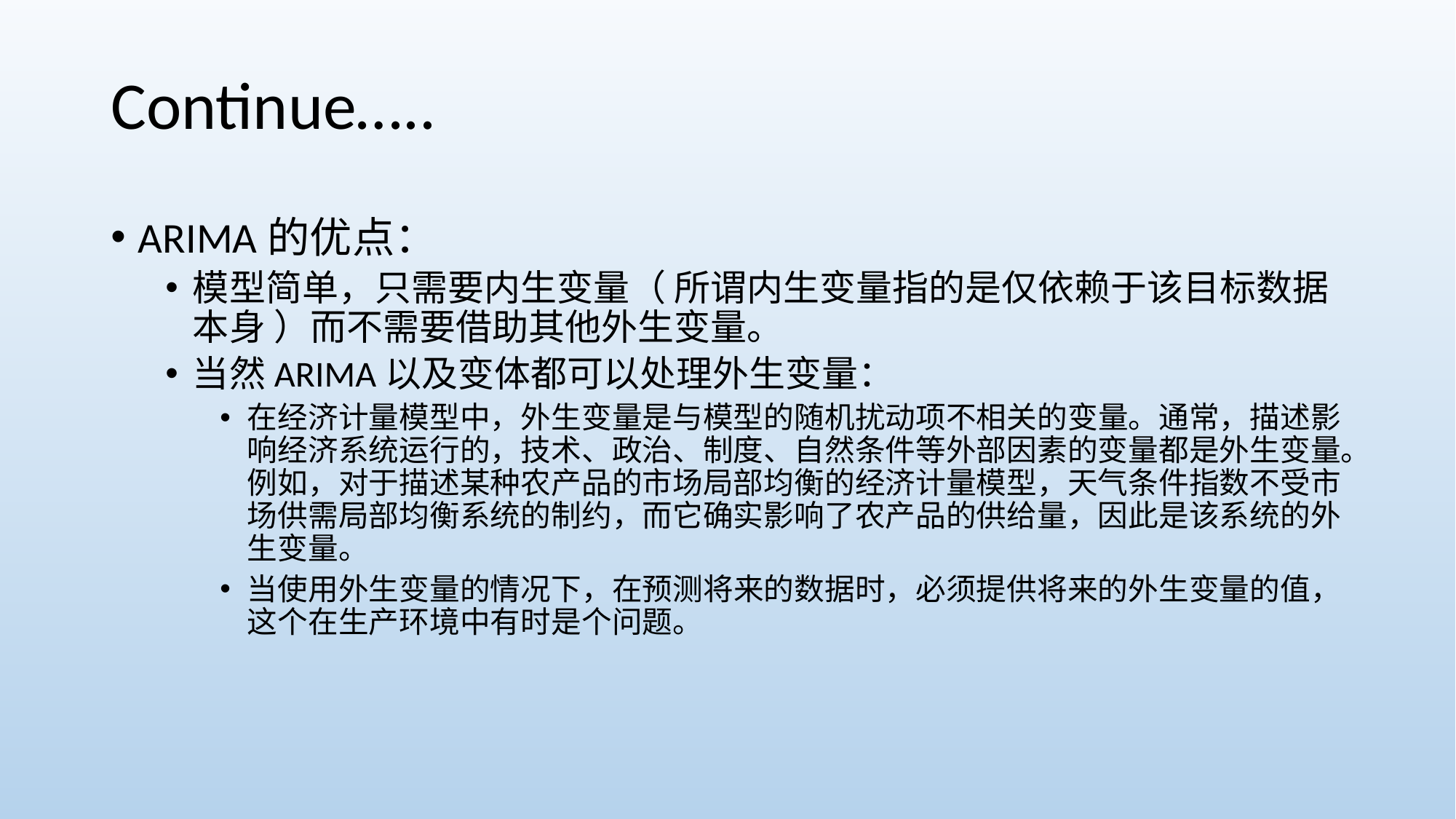

# Continue…..
ARIMA的优点：
模型简单，只需要内生变量（ 所谓内生变量指的是仅依赖于该目标数据本身 ）而不需要借助其他外生变量。
当然ARIMA以及变体都可以处理外生变量：
在经济计量模型中，外生变量是与模型的随机扰动项不相关的变量。通常，描述影响经济系统运行的，技术、政治、制度、自然条件等外部因素的变量都是外生变量。例如，对于描述某种农产品的市场局部均衡的经济计量模型，天气条件指数不受市场供需局部均衡系统的制约，而它确实影响了农产品的供给量，因此是该系统的外生变量。
当使用外生变量的情况下，在预测将来的数据时，必须提供将来的外生变量的值，这个在生产环境中有时是个问题。